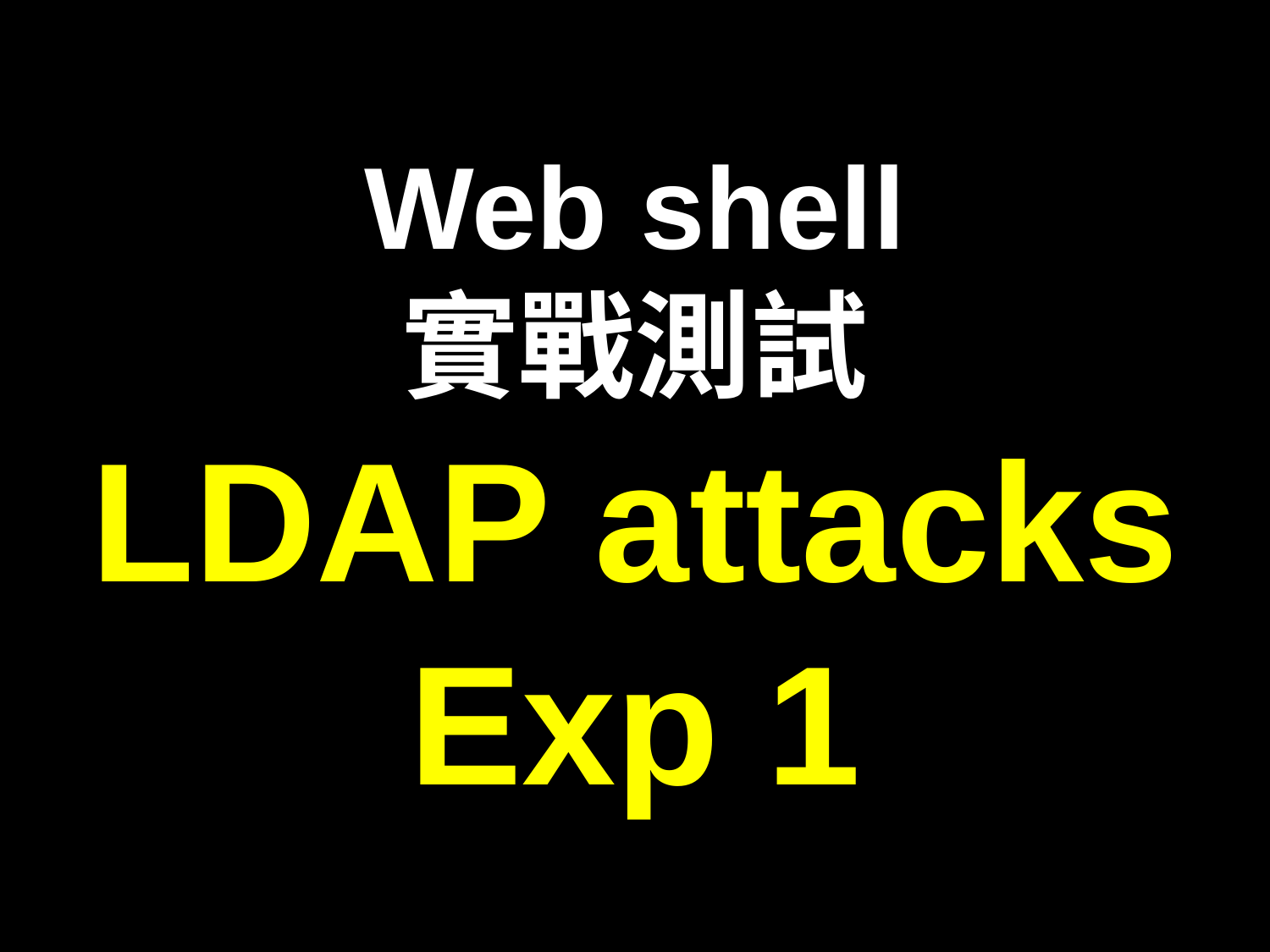

Web shell
實戰測試
﻿﻿LDAP attacks Exp 1